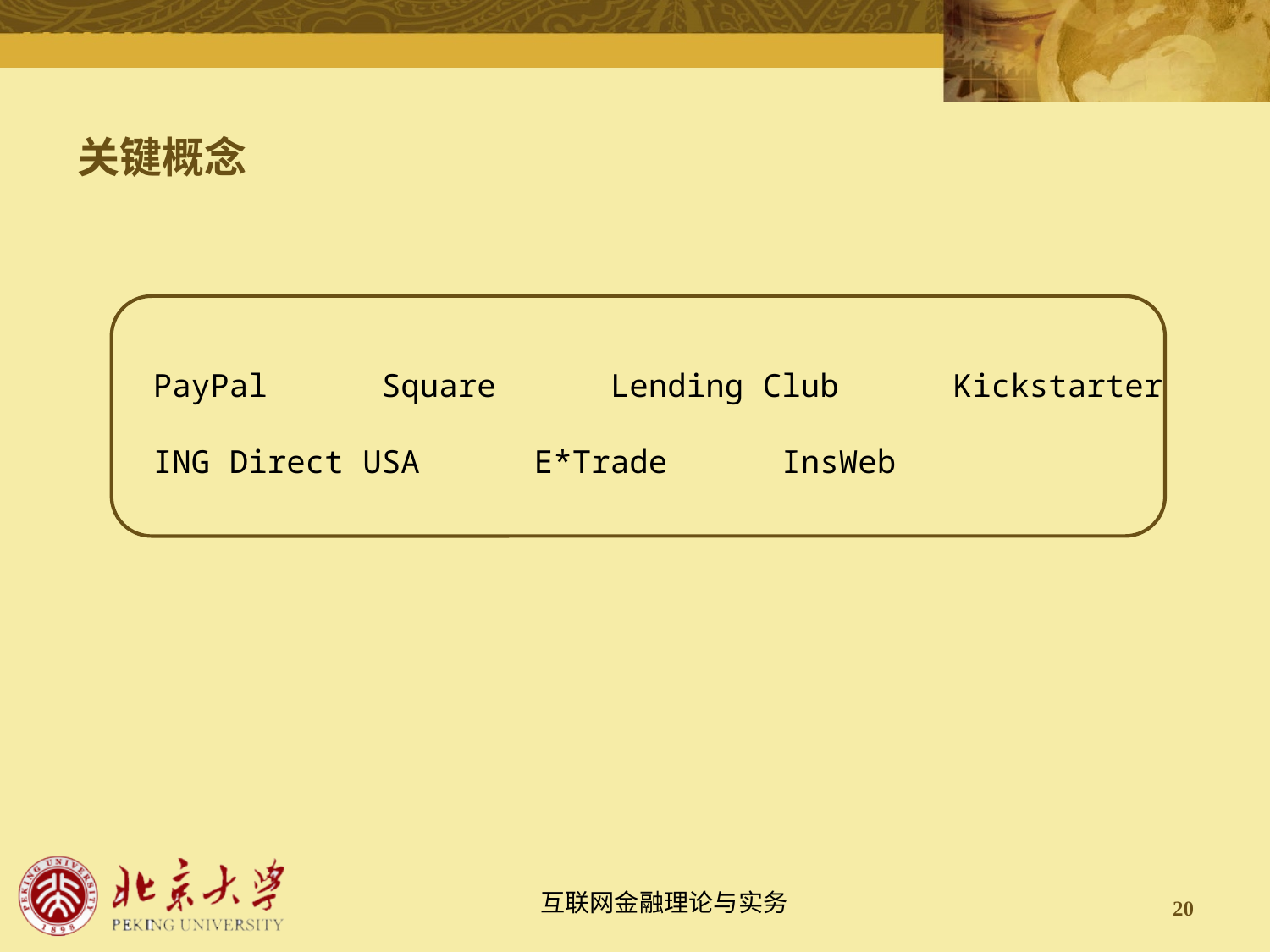

# 关键概念

PayPal      Square      Lending Club      Kickstarter
ING Direct USA      E*Trade      InsWeb
20